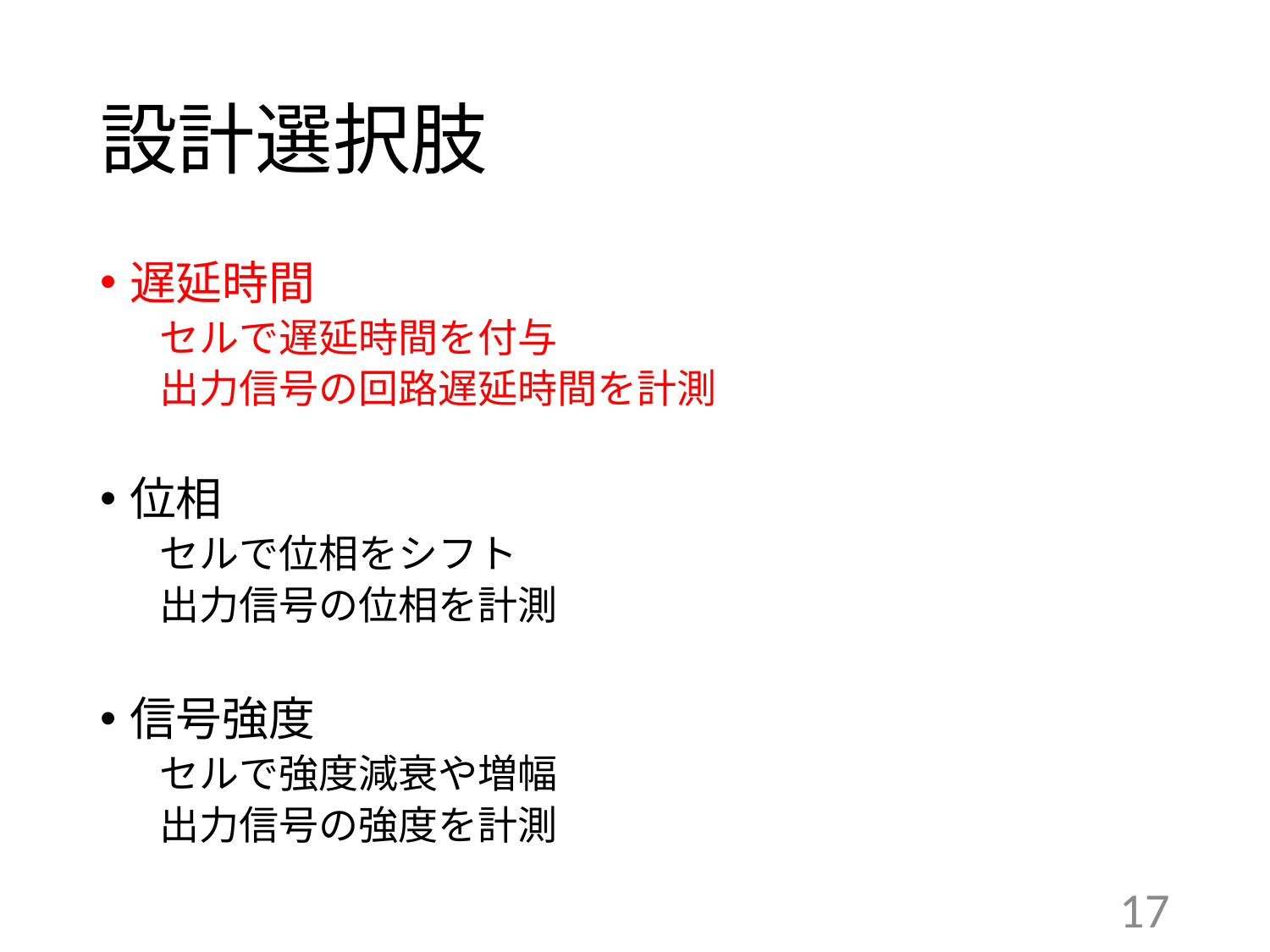

# 設計選択肢
遅延時間
セルで遅延時間を付与
出力信号の回路遅延時間を計測

位相
セルで位相をシフト
出力信号の位相を計測

信号強度
セルで強度減衰や増幅
出力信号の強度を計測
17